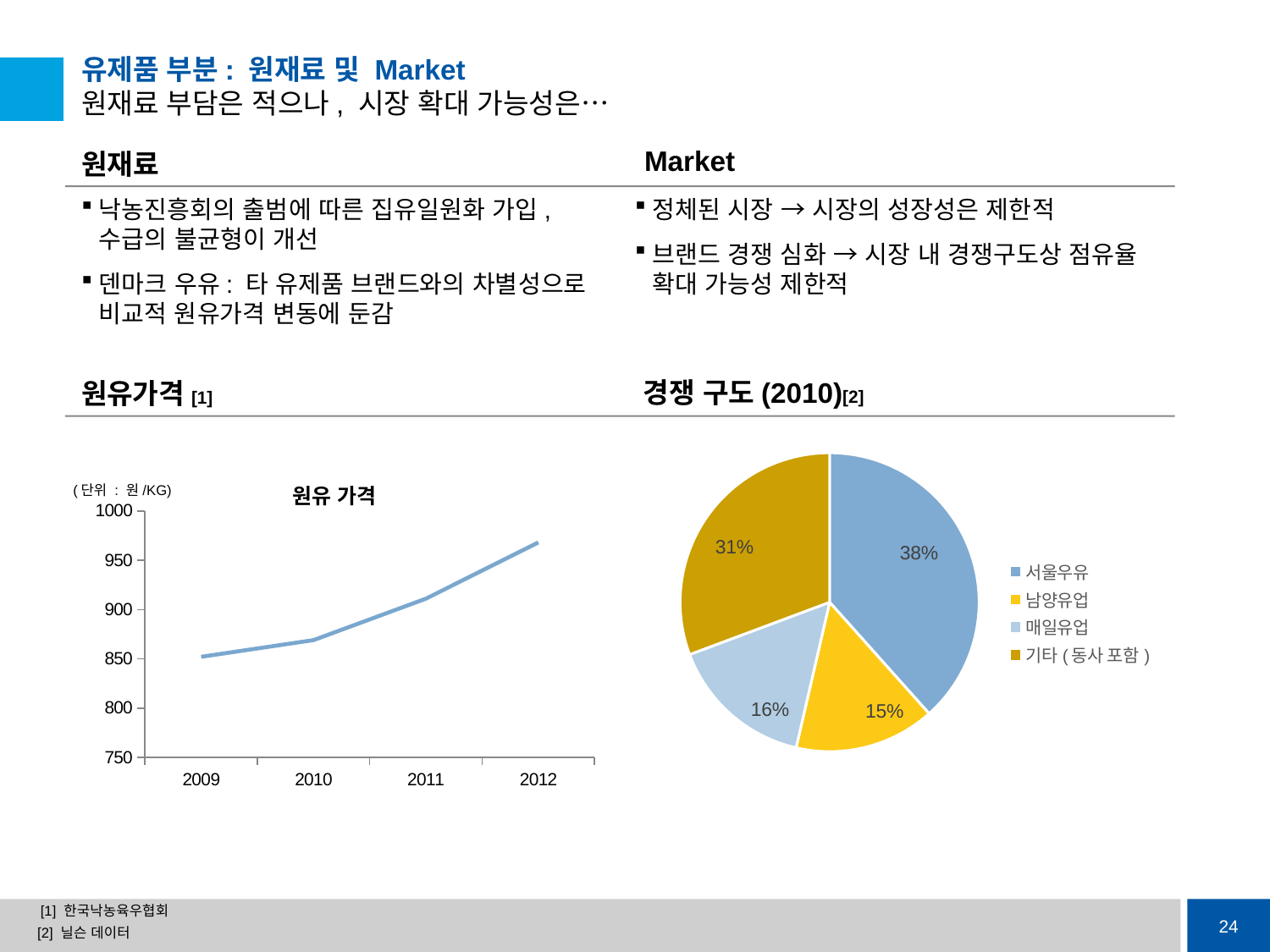

# 유제품 부분: 원재료 및 Market 원재료 부담은 적으나, 시장 확대 가능성은…
 Market
원재료

낙농진흥회의 출범에 따른 집유일원화 가입,
수급의 불균형이 개선
덴마크 우유: 타 유제품 브랜드와의 차별성으로 비교적 원유가격 변동에 둔감
정체된 시장 → 시장의 성장성은 제한적
브랜드 경쟁 심화 → 시장 내 경쟁구도상 점유율 확대 가능성 제한적

경쟁 구도(2010)[2]
원유가격[1]

### Chart

| Category |  |
|---|---|
| 서울우유 | 0.3840000000000001 |
| 남양유업 | 0.15200000000000005 |
| 매일유업 | 0.15700000000000006 |
| 기타(동사 포함) | 0.3070000000000001 |
(단위 : 원/KG)
원유 가격

### Chart

| Category | 원  유 |
|---|---|
| 2009 | 852.0 |
| 2010 | 869.0 |
| 2011 | 911.0 |
| 2012 | 968.0 |
*출처 : 닐슨데이터

[1] 한국낙농육우협회
[2] 닐슨 데이터